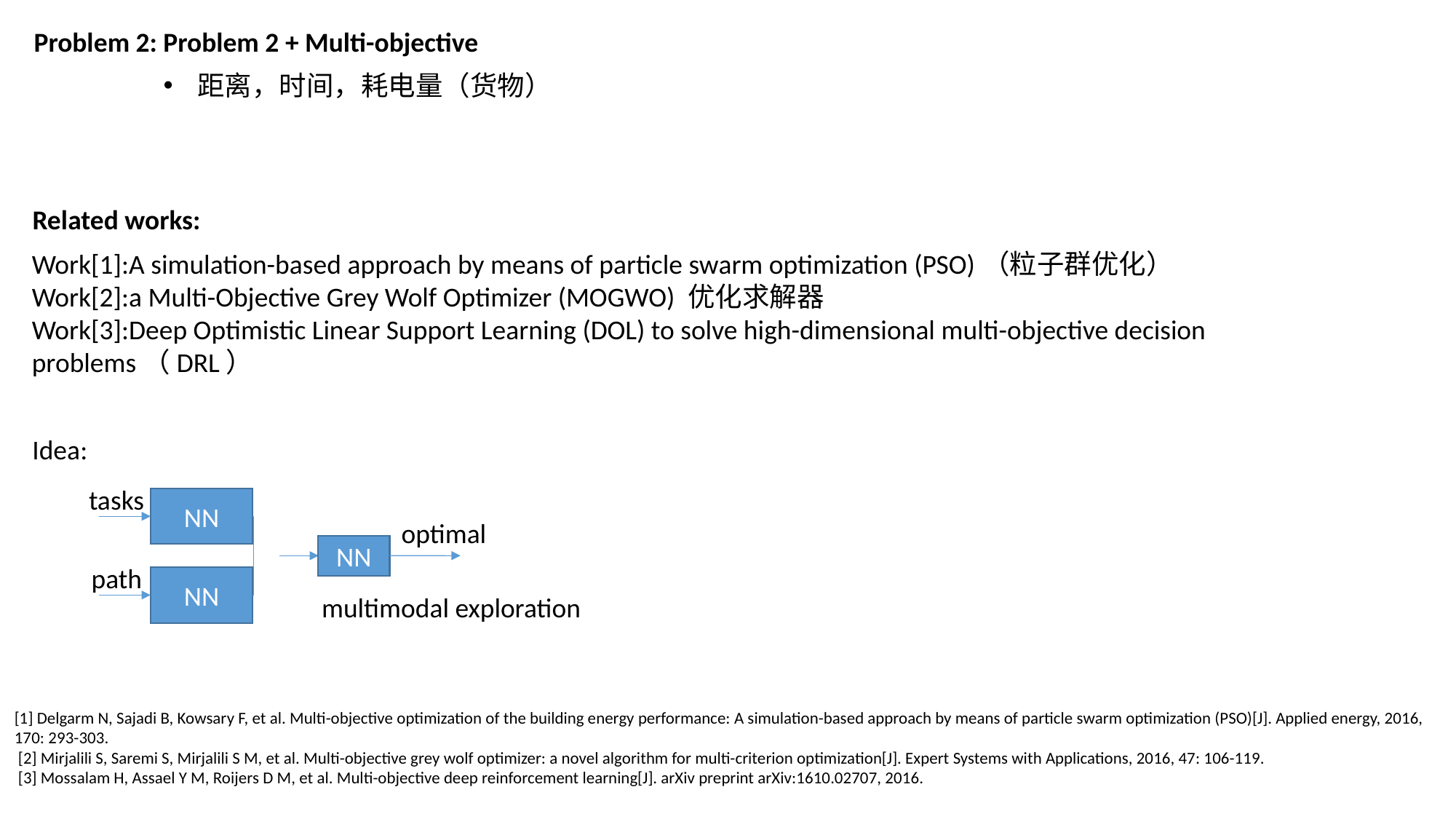

Problem 2: Problem 2 + Multi-objective
距离，时间，耗电量（货物）
Related works:
Work[1]:A simulation-based approach by means of particle swarm optimization (PSO)（粒子群优化）
Work[2]:a Multi-Objective Grey Wolf Optimizer (MOGWO) 优化求解器
Work[3]:Deep Optimistic Linear Support Learning (DOL) to solve high-dimensional multi-objective decision problems（DRL）

Idea:
tasks
NN
optimal
NN
path
NN
multimodal exploration
[1] Delgarm N, Sajadi B, Kowsary F, et al. Multi-objective optimization of the building energy performance: A simulation-based approach by means of particle swarm optimization (PSO)[J]. Applied energy, 2016, 170: 293-303.
 [2] Mirjalili S, Saremi S, Mirjalili S M, et al. Multi-objective grey wolf optimizer: a novel algorithm for multi-criterion optimization[J]. Expert Systems with Applications, 2016, 47: 106-119.
 [3] Mossalam H, Assael Y M, Roijers D M, et al. Multi-objective deep reinforcement learning[J]. arXiv preprint arXiv:1610.02707, 2016.